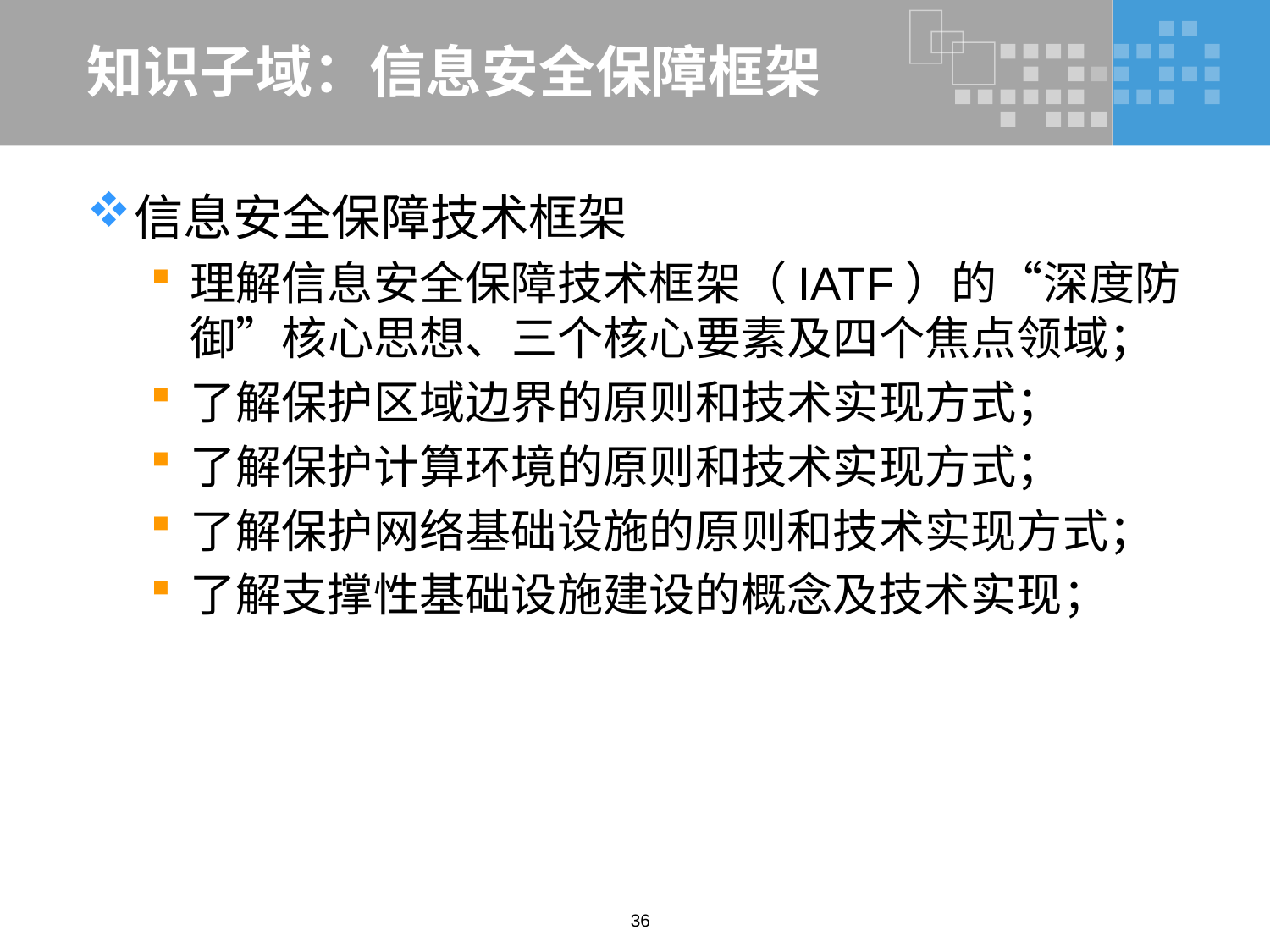

# 知识子域：信息安全保障框架
信息安全保障技术框架
理解信息安全保障技术框架（IATF）的“深度防御”核心思想、三个核心要素及四个焦点领域；
了解保护区域边界的原则和技术实现方式；
了解保护计算环境的原则和技术实现方式；
了解保护网络基础设施的原则和技术实现方式；
了解支撑性基础设施建设的概念及技术实现；

36